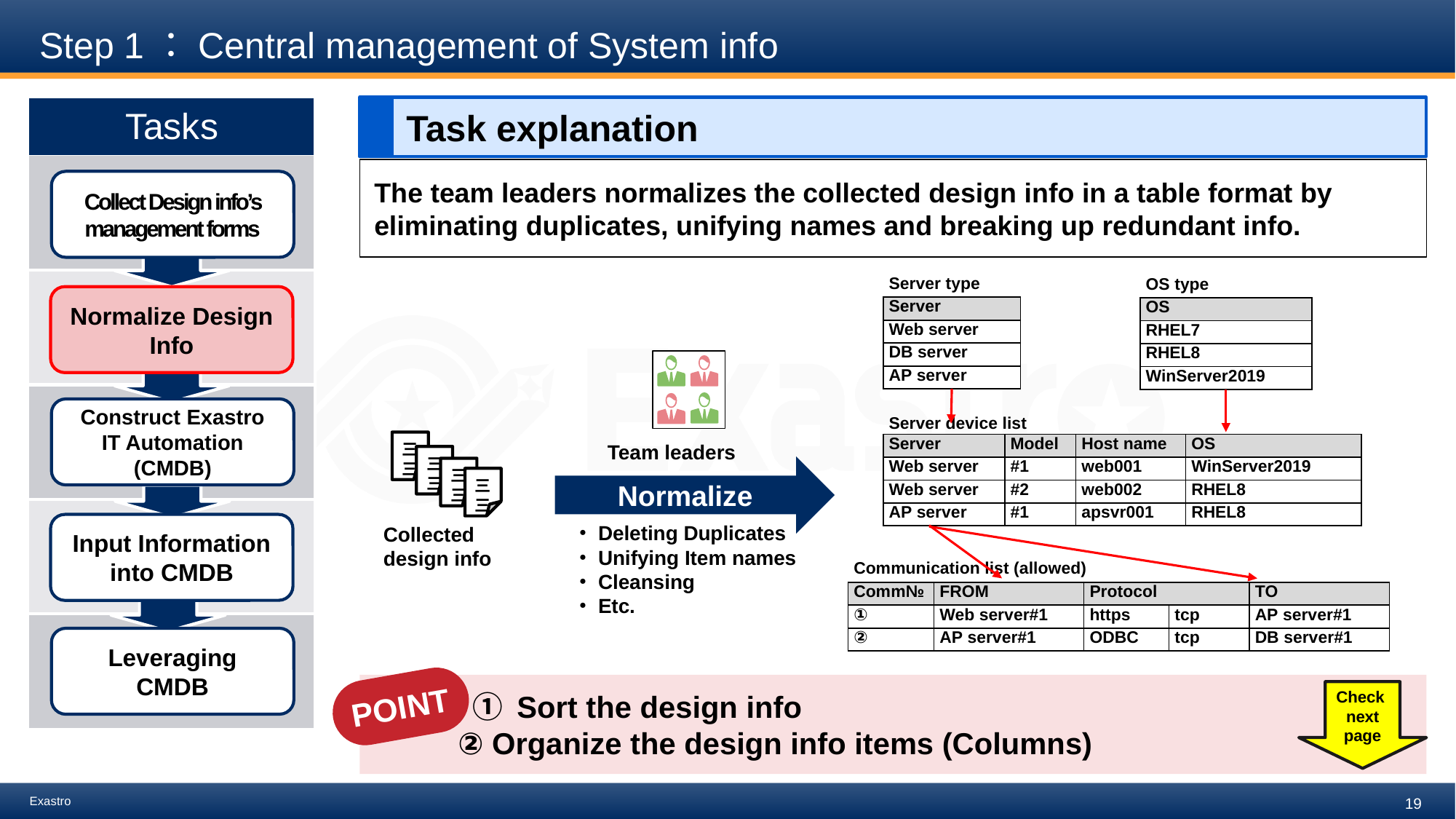

# Step 1：Central management of System info
| Tasks |
| --- |
|  |
|  |
|  |
|  |
|  |

Task explanation
The team leaders normalizes the collected design info in a table format by eliminating duplicates, unifying names and breaking up redundant info.
Collect Design info’s management forms

| Server type |
| --- |
| Server |
| Web server |
| DB server |
| AP server |
| OS type |
| --- |
| OS |
| RHEL7 |
| RHEL8 |
| WinServer2019 |
Normalize Design Info

Construct Exastro IT Automation (CMDB)
| Server device list |  |  |  |
| --- | --- | --- | --- |
| Server | Model | Host name | OS |
| Web server | #1 | web001 | WinServer2019 |
| Web server | #2 | web002 | RHEL8 |
| AP server | #1 | apsvr001 | RHEL8 |
三
三
Team leaders
三
三
Normalize
三
三
三
三

Input Information into CMDB
・Deleting Duplicates
・Unifying Item names
・Cleansing
・Etc.
Collected
design info
| Communication list (allowed) |  |  |  |  |
| --- | --- | --- | --- | --- |
| Comm№ | FROM | Protocol |  | TO |
| ① | Web server#1 | https | tcp | AP server#1 |
| ② | AP server#1 | ODBC | tcp | DB server#1 |

Leveraging CMDB
POINT
　　　 ① Sort the design info
          ② Organize the design info items (Columns)
Check
next
page